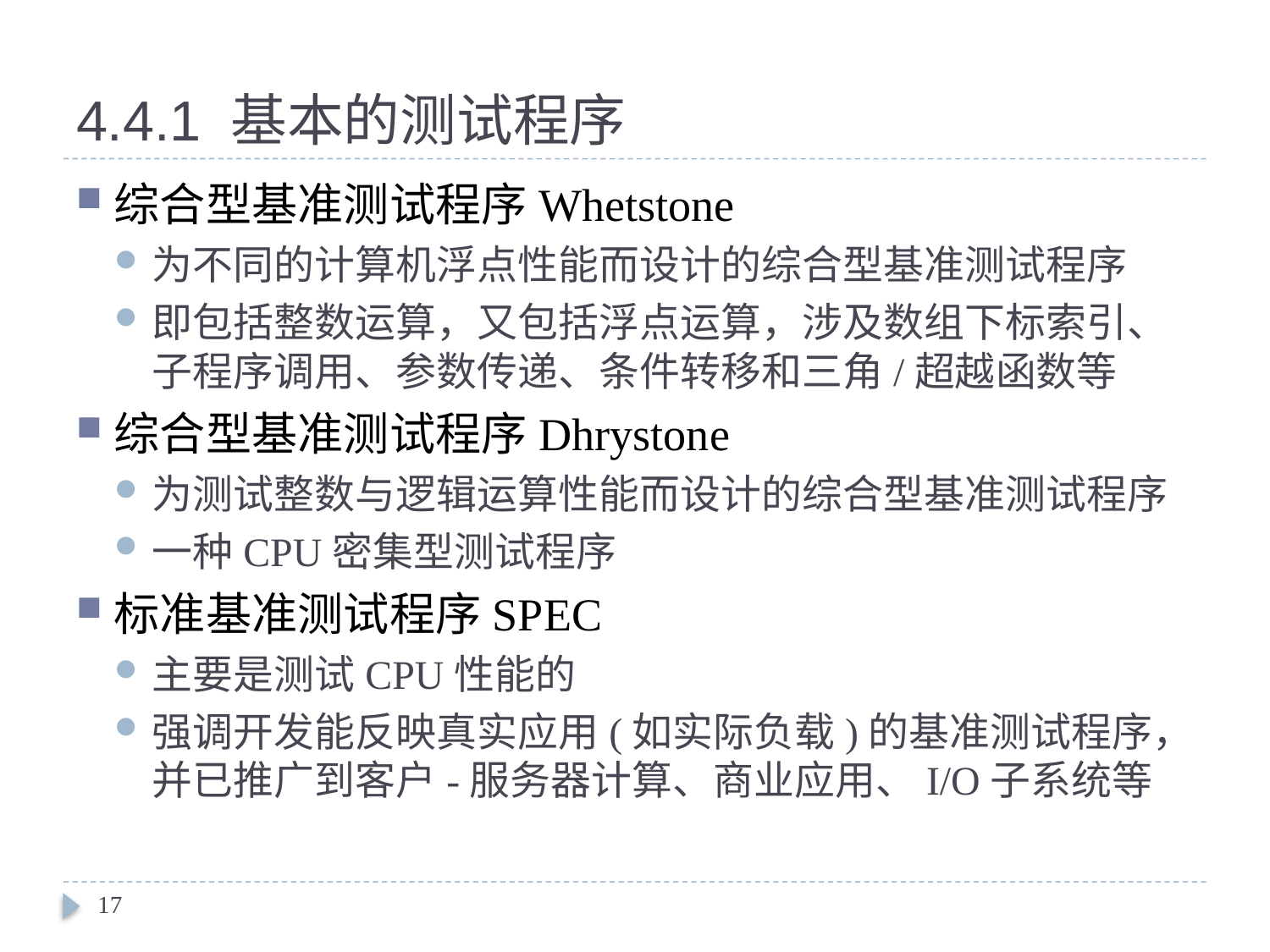

# 4.4.1 基本的测试程序
综合型基准测试程序Whetstone
为不同的计算机浮点性能而设计的综合型基准测试程序
即包括整数运算，又包括浮点运算，涉及数组下标索引、子程序调用、参数传递、条件转移和三角/超越函数等
综合型基准测试程序Dhrystone
为测试整数与逻辑运算性能而设计的综合型基准测试程序
一种CPU密集型测试程序
标准基准测试程序SPEC
主要是测试CPU性能的
强调开发能反映真实应用(如实际负载)的基准测试程序，并已推广到客户-服务器计算、商业应用、I/O子系统等
17